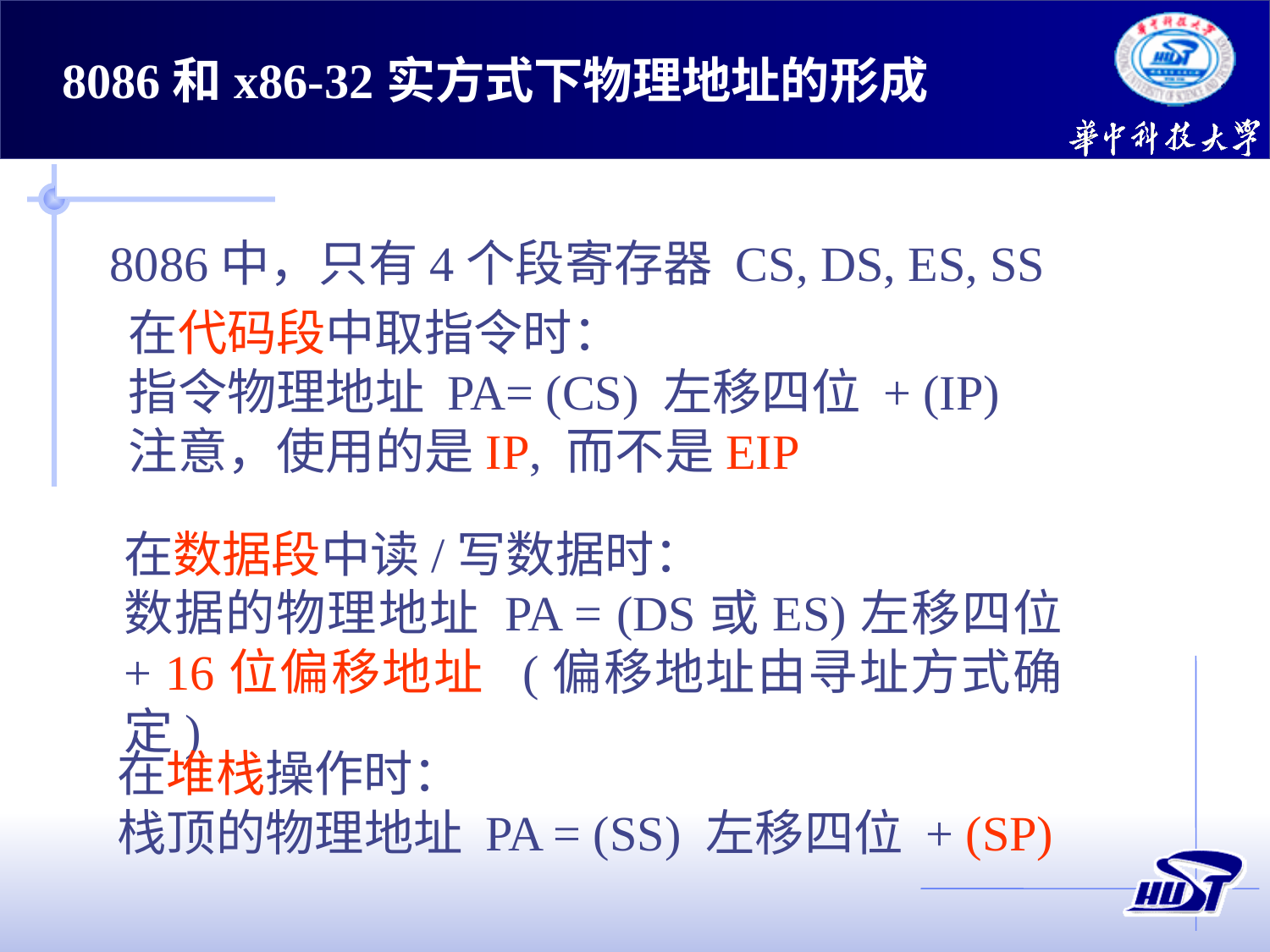

8086和x86-32实方式下物理地址的形成
8086中，只有4个段寄存器 CS, DS, ES, SS
在代码段中取指令时：
指令物理地址 PA= (CS) 左移四位 + (IP)
注意，使用的是IP, 而不是EIP
在数据段中读/写数据时：
数据的物理地址 PA = (DS或ES)左移四位 + 16位偏移地址  (偏移地址由寻址方式确定)
在堆栈操作时：
栈顶的物理地址 PA = (SS) 左移四位 + (SP)